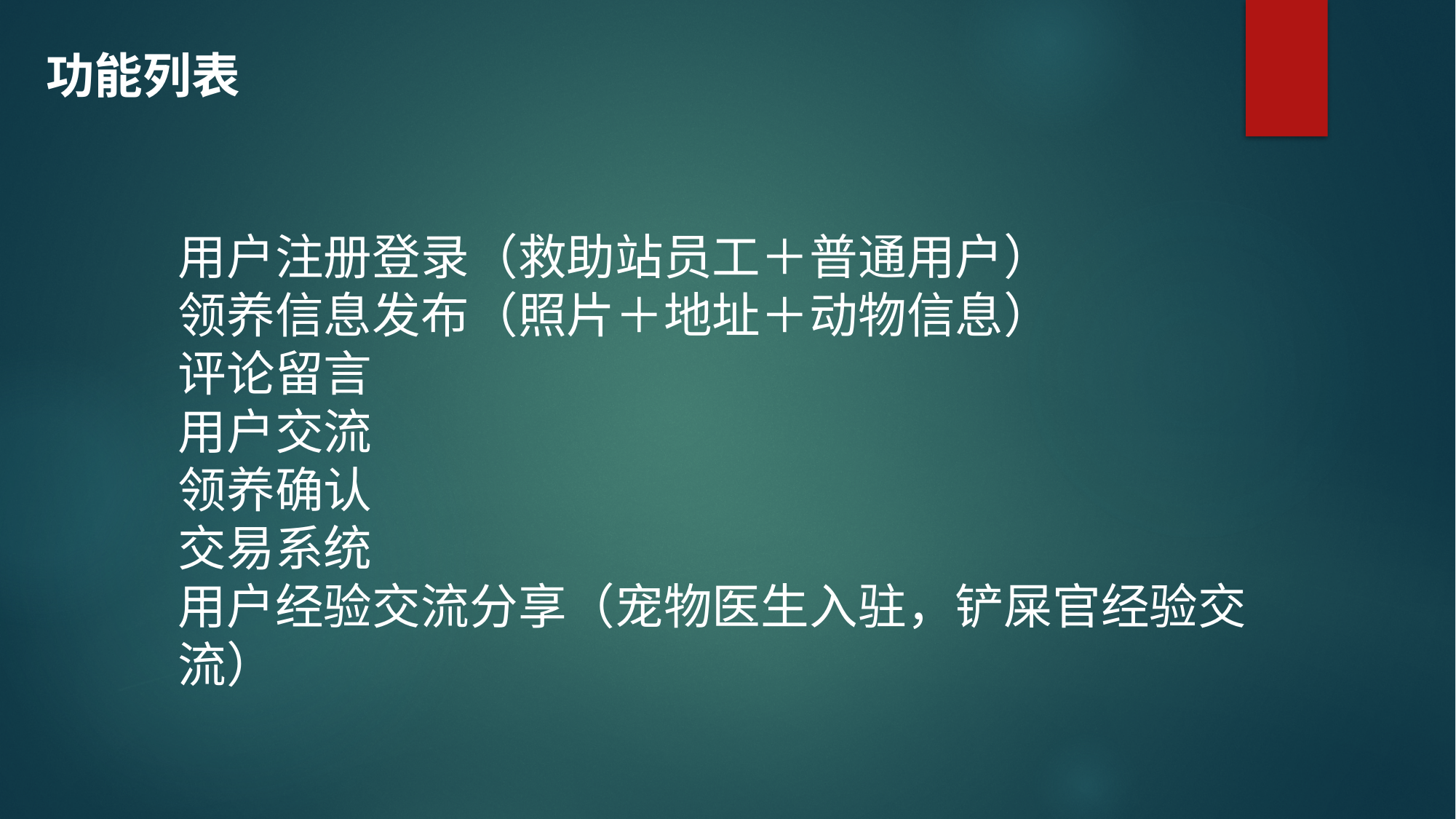

功能列表
用户注册登录（救助站员工＋普通用户） 
领养信息发布（照片＋地址＋动物信息）
评论留言
用户交流 
领养确认 
交易系统
用户经验交流分享（宠物医生入驻，铲屎官经验交流）